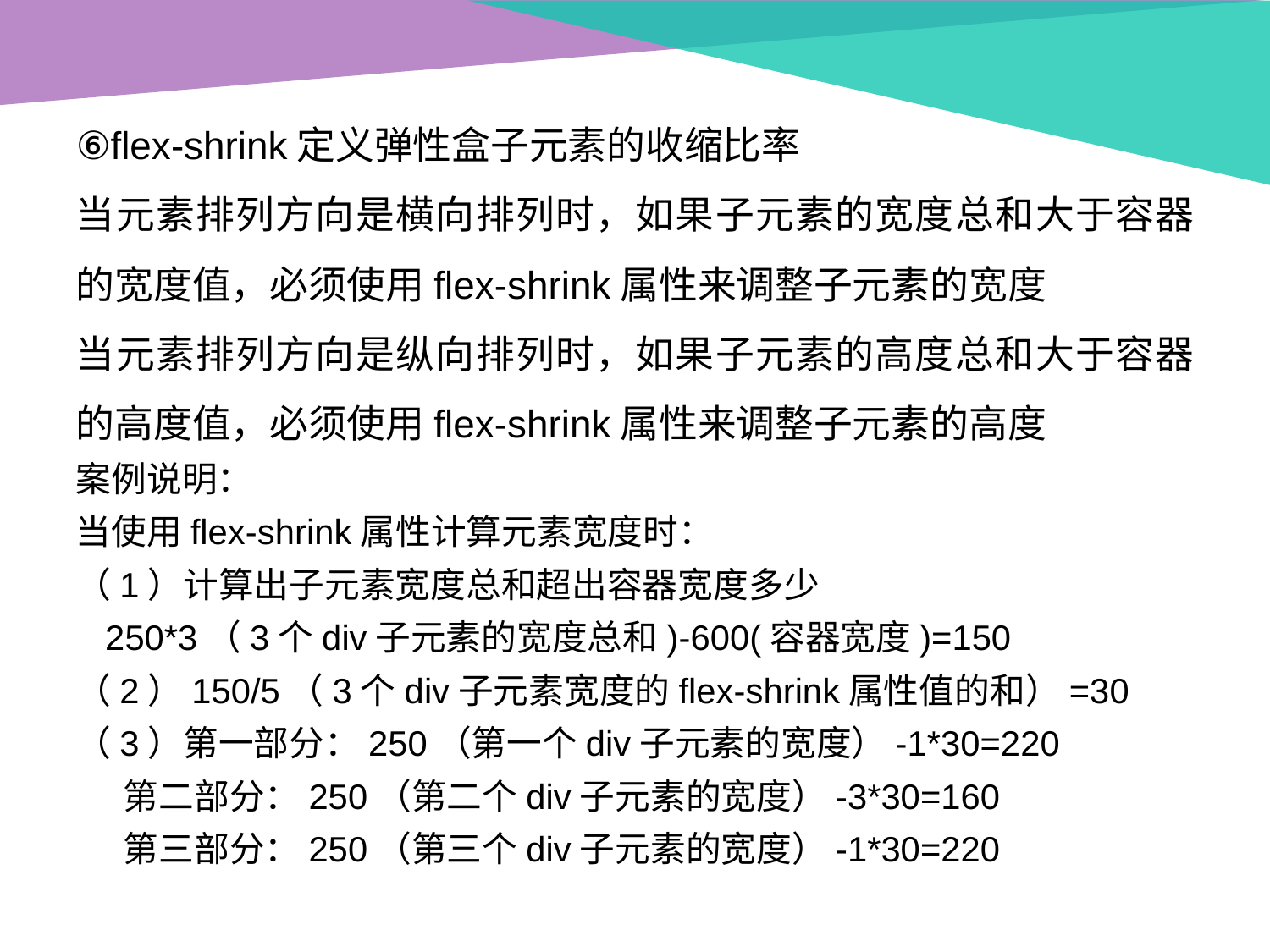

⑥flex-shrink定义弹性盒子元素的收缩比率
当元素排列方向是横向排列时，如果子元素的宽度总和大于容器的宽度值，必须使用flex-shrink属性来调整子元素的宽度
当元素排列方向是纵向排列时，如果子元素的高度总和大于容器的高度值，必须使用flex-shrink属性来调整子元素的高度
案例说明：
当使用flex-shrink属性计算元素宽度时：
（1）计算出子元素宽度总和超出容器宽度多少
   250*3（3个div子元素的宽度总和)-600(容器宽度)=150
（2）150/5（3个div子元素宽度的flex-shrink属性值的和）=30
（3）第一部分：250（第一个div子元素的宽度）-1*30=220
     第二部分：250（第二个div子元素的宽度）-3*30=160
     第三部分：250（第三个div子元素的宽度）-1*30=220